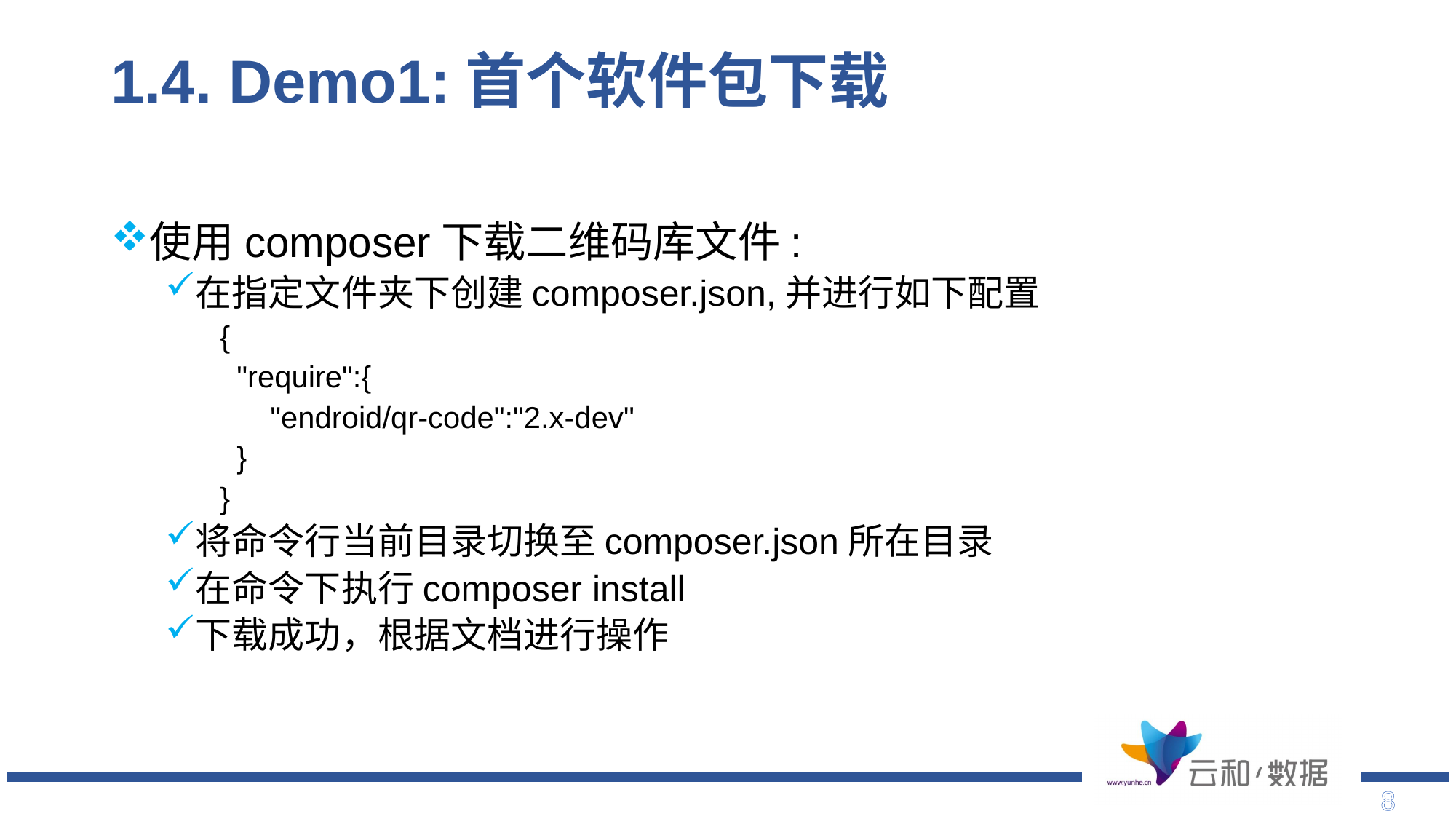

# 1.4. Demo1:首个软件包下载

使用composer下载二维码库文件:
在指定文件夹下创建composer.json,并进行如下配置
{
  "require":{
      "endroid/qr-code":"2.x-dev"
  }
}
将命令行当前目录切换至composer.json所在目录
在命令下执行composer install
下载成功，根据文档进行操作